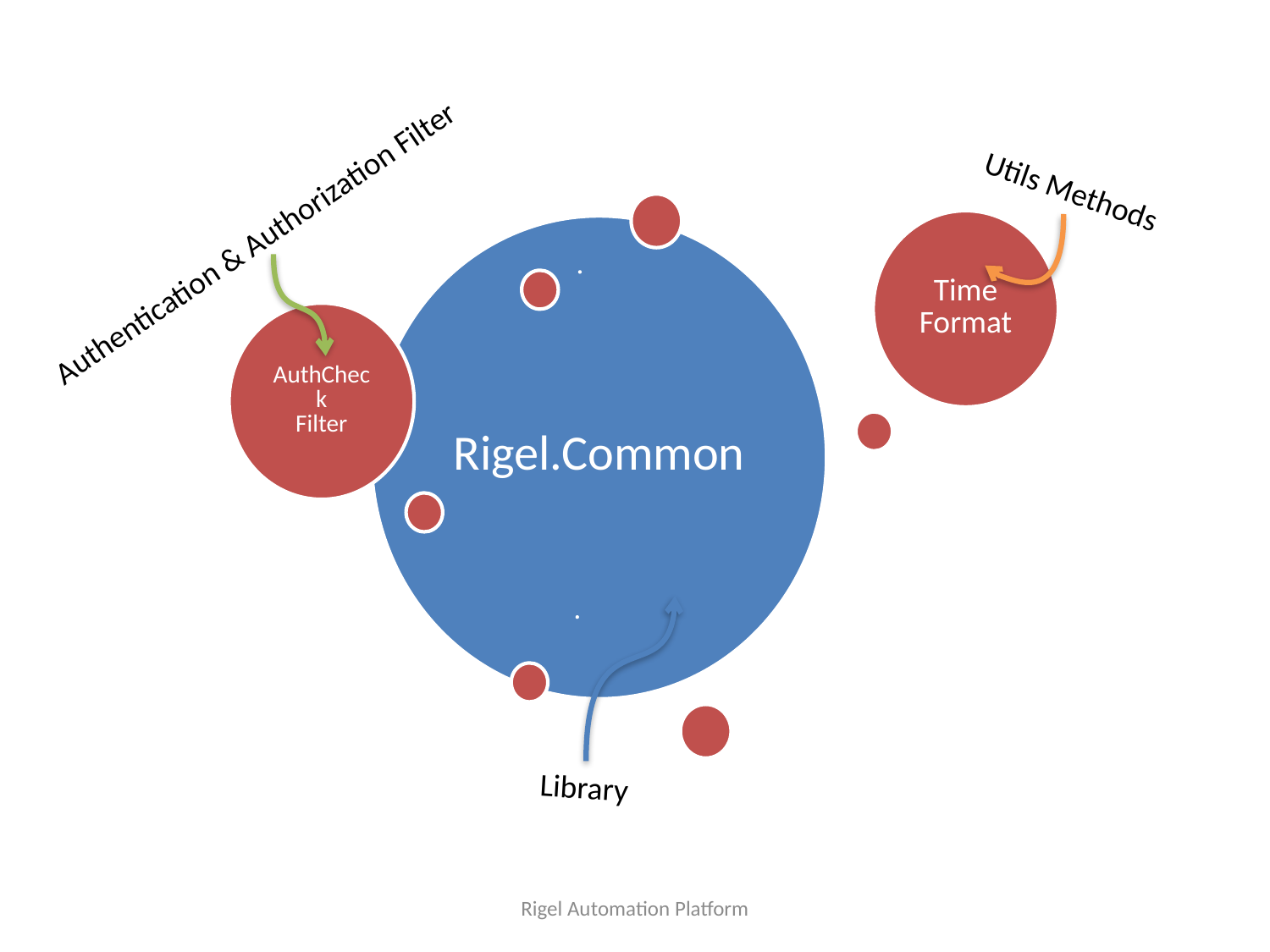

所谓自动化的本质 – 针对于代码
Utils Methods
Rigel.Common
AuthCheck
Filter
Time
Format
Authentication & Authorization Filter
Library
Rigel Automation Platform